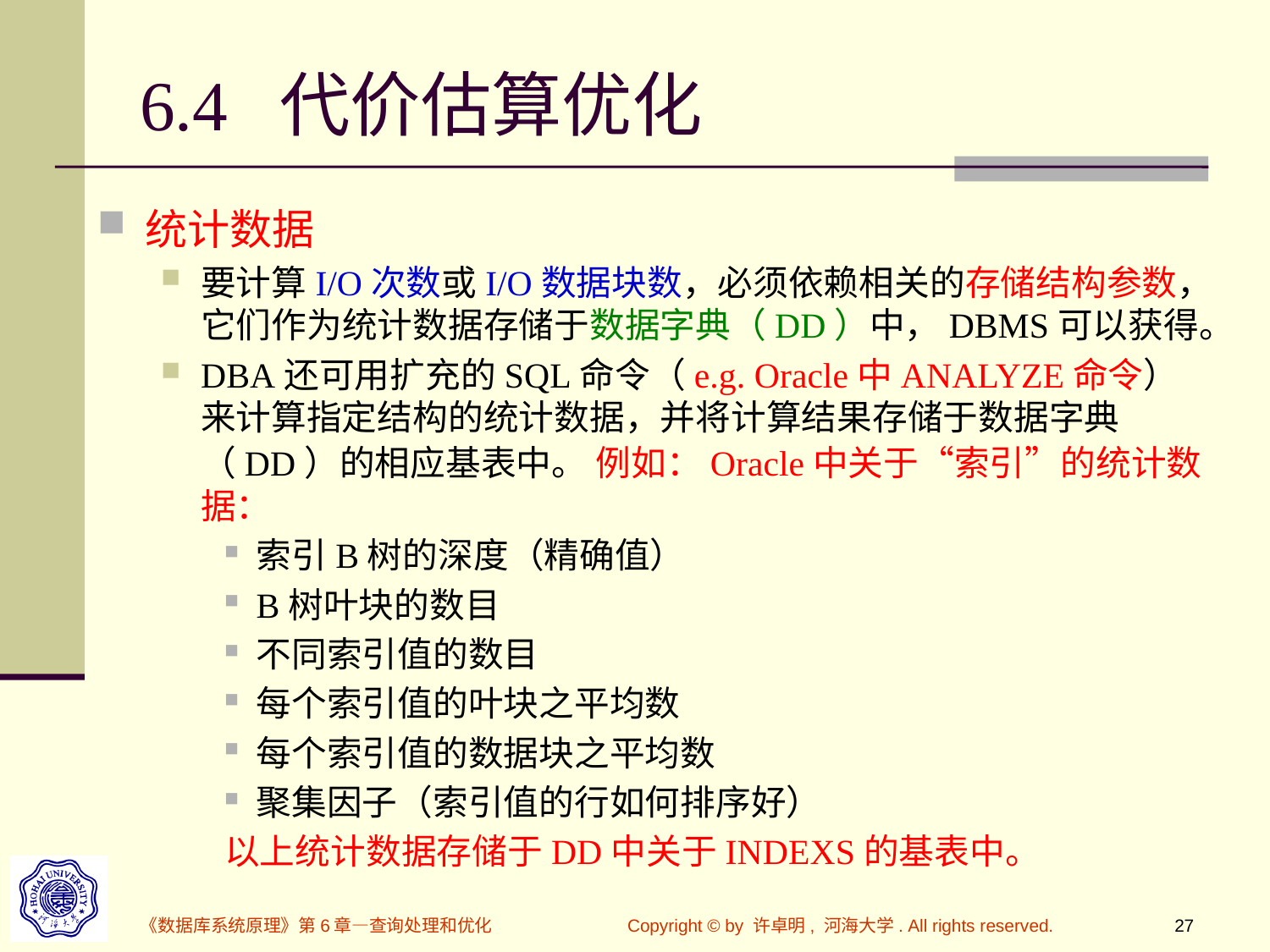

# 6.4  代价估算优化
统计数据
要计算I/O次数或I/O数据块数，必须依赖相关的存储结构参数，它们作为统计数据存储于数据字典（DD）中，DBMS可以获得。
DBA还可用扩充的SQL命令（e.g. Oracle中ANALYZE命令）来计算指定结构的统计数据，并将计算结果存储于数据字典（DD）的相应基表中。 例如：Oracle中关于“索引”的统计数据：
索引B树的深度（精确值）
B树叶块的数目
不同索引值的数目
每个索引值的叶块之平均数
每个索引值的数据块之平均数
聚集因子（索引值的行如何排序好）
以上统计数据存储于DD中关于INDEXS的基表中。
《数据库系统原理》第6章—查询处理和优化
Copyright © by 许卓明, 河海大学. All rights reserved.
27